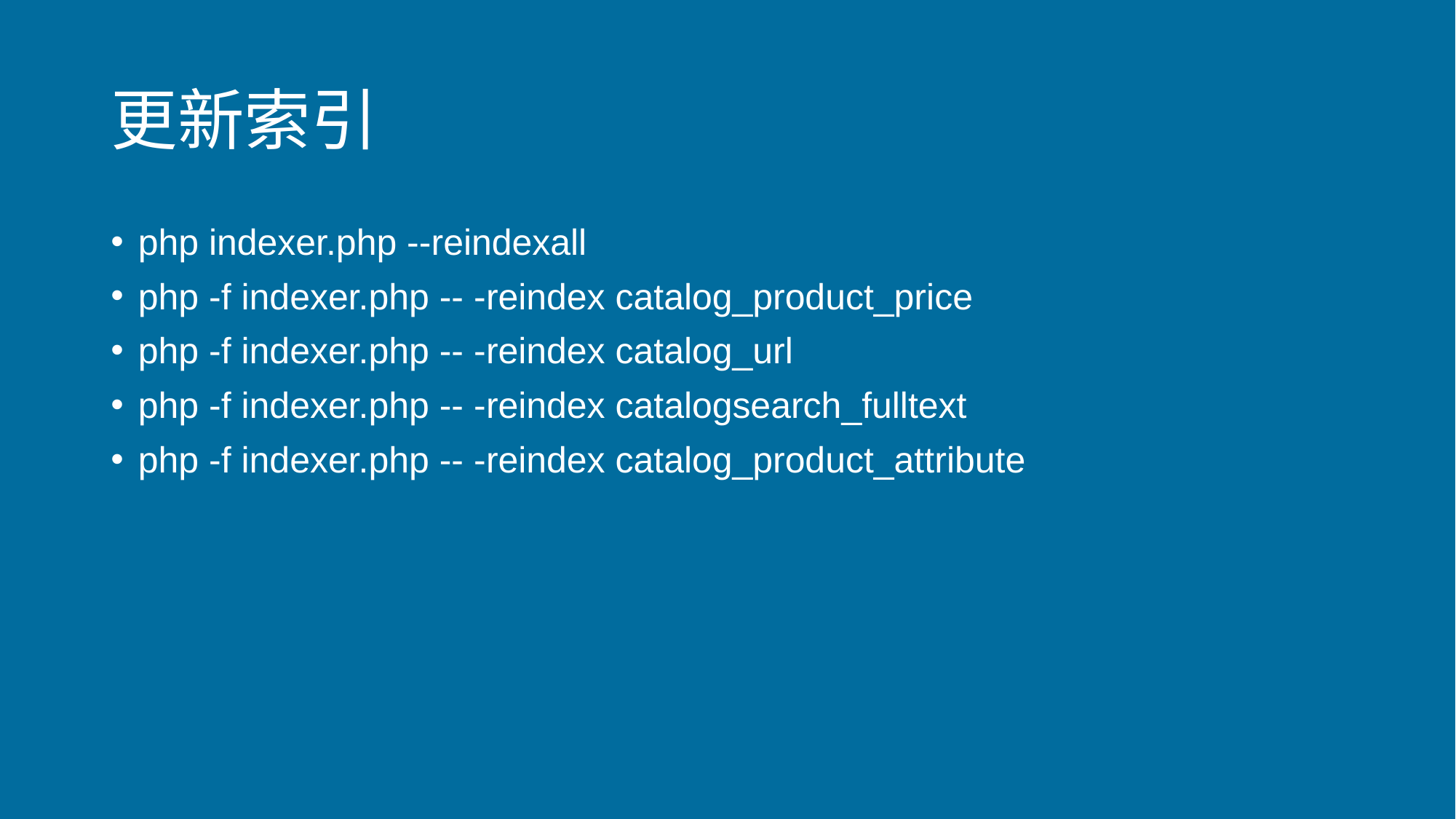

# 更新索引
php indexer.php --reindexall
php -f indexer.php -- -reindex catalog_product_price
php -f indexer.php -- -reindex catalog_url
php -f indexer.php -- -reindex catalogsearch_fulltext
php -f indexer.php -- -reindex catalog_product_attribute